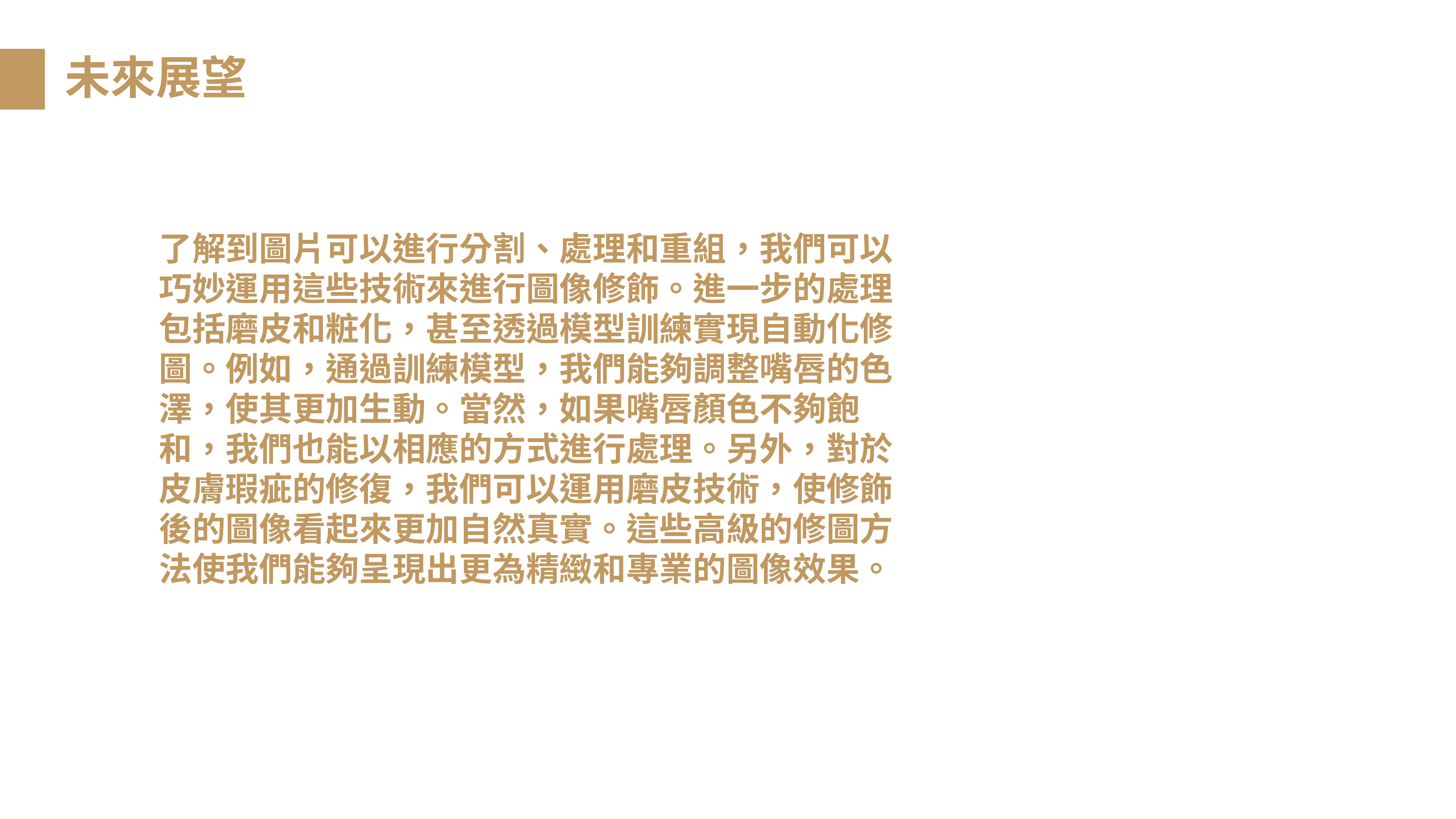

未來展望
了解到圖片可以進行分割、處理和重組，我們可以巧妙運用這些技術來進行圖像修飾。進一步的處理包括磨皮和粧化，甚至透過模型訓練實現自動化修圖。例如，通過訓練模型，我們能夠調整嘴唇的色澤，使其更加生動。當然，如果嘴唇顏色不夠飽和，我們也能以相應的方式進行處理。另外，對於皮膚瑕疵的修復，我們可以運用磨皮技術，使修飾後的圖像看起來更加自然真實。這些高級的修圖方法使我們能夠呈現出更為精緻和專業的圖像效果。